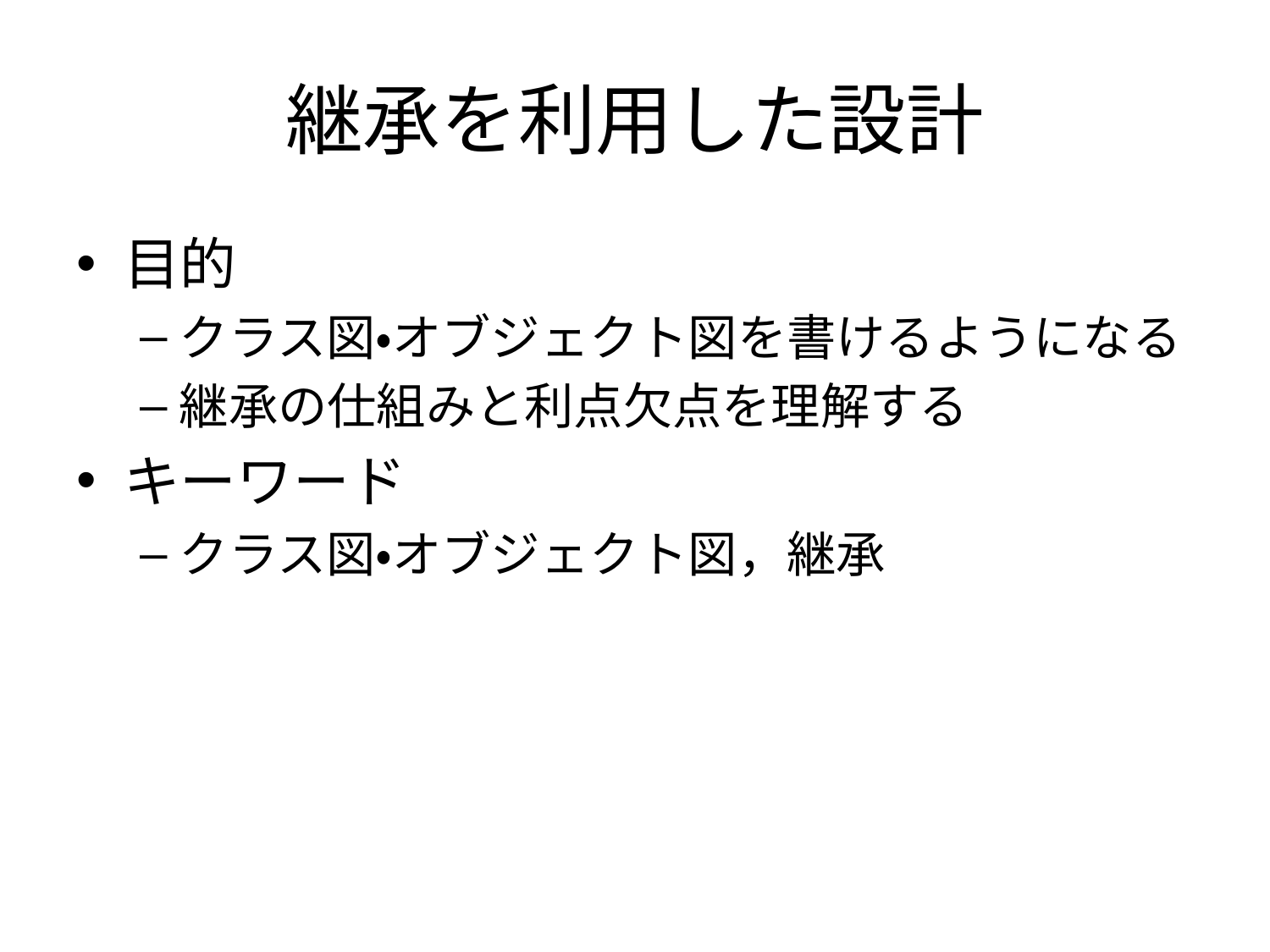

# 継承を利用した設計
目的
クラス図・オブジェクト図を書けるようになる
継承の仕組みと利点欠点を理解する
キーワード
クラス図・オブジェクト図，継承